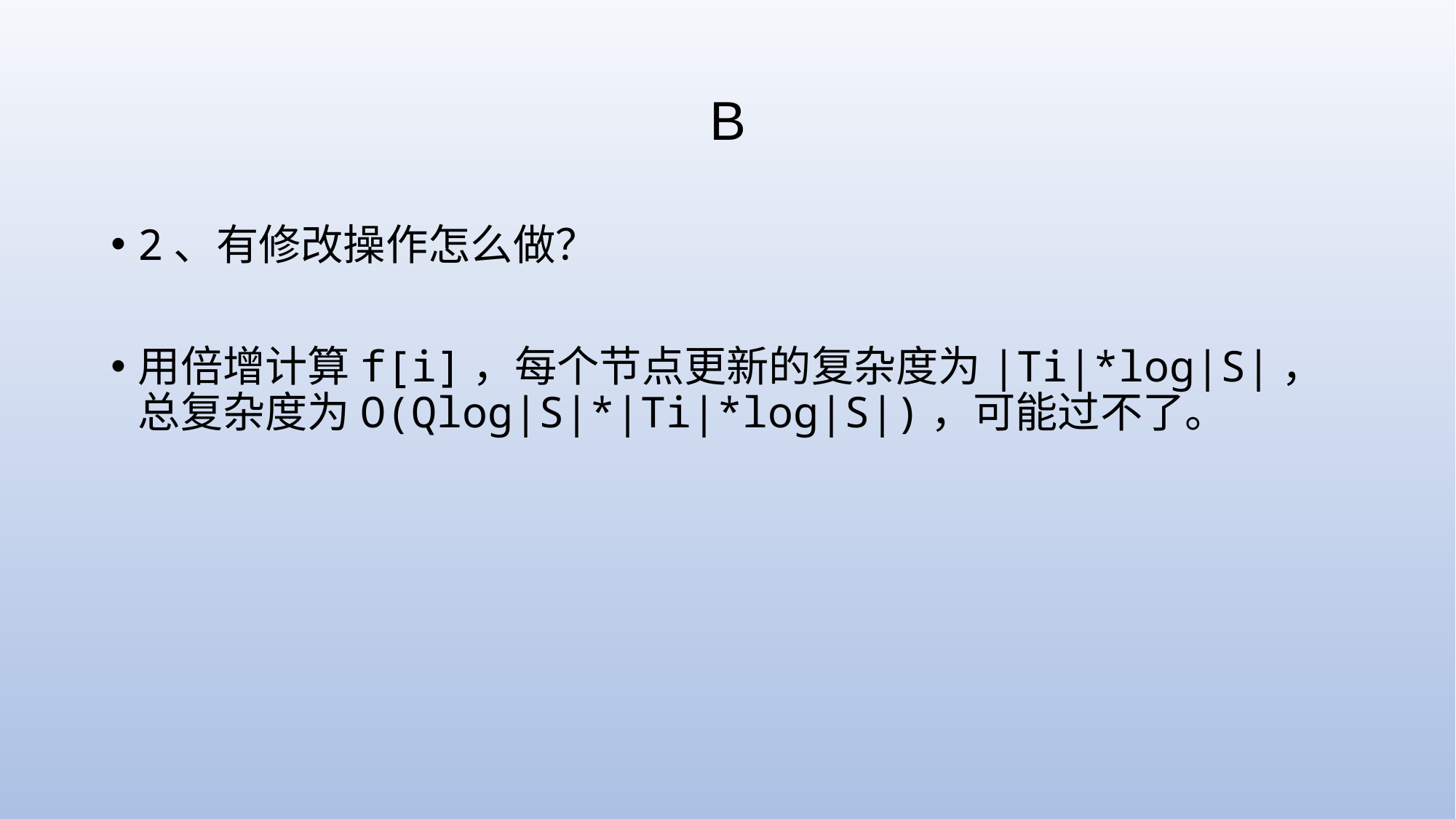

# B
2、有修改操作怎么做？

用倍增计算f[i]，每个节点更新的复杂度为|Ti|*log|S|，总复杂度为O(Qlog|S|*|Ti|*log|S|)，可能过不了。